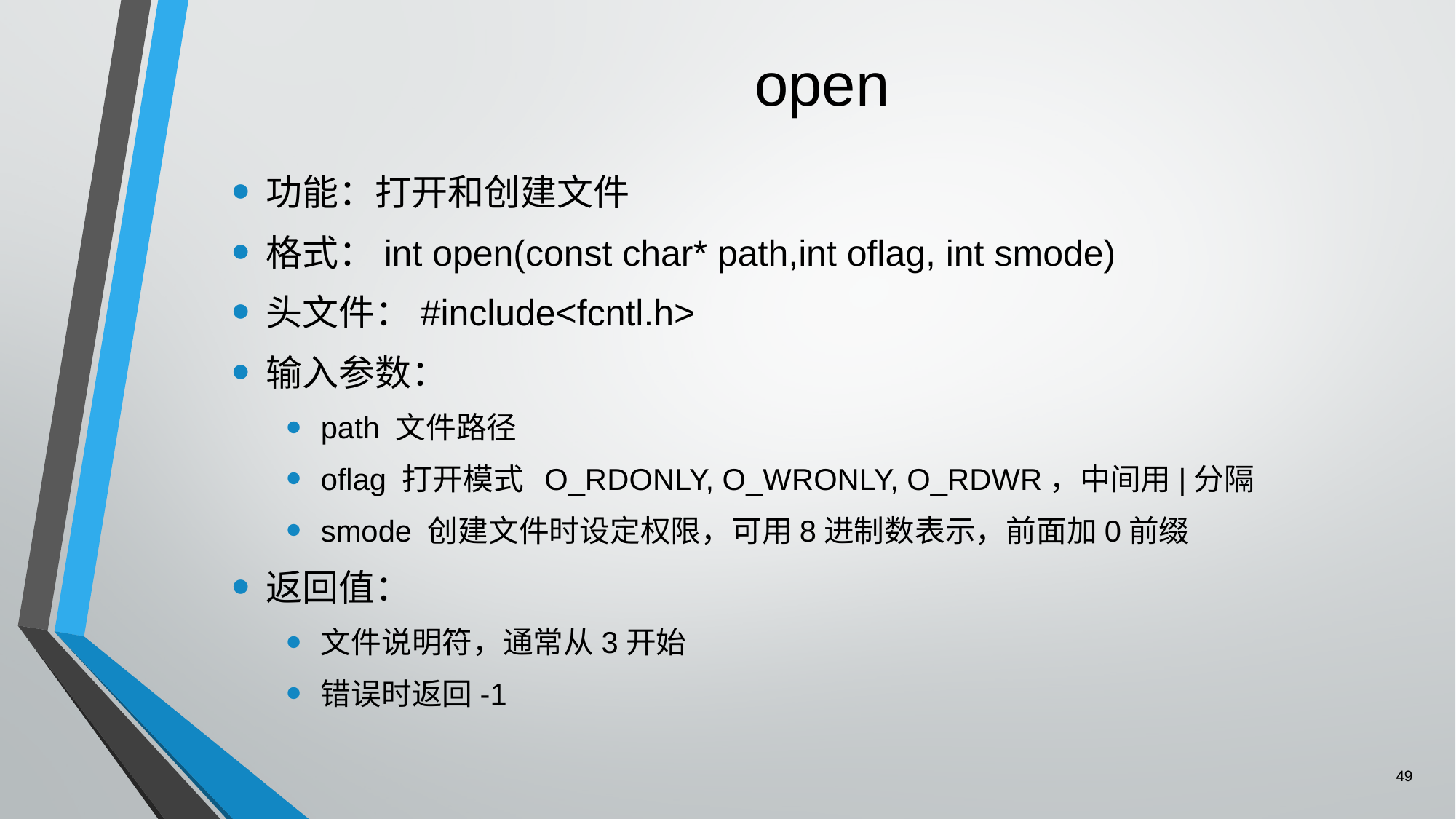

# open
功能：打开和创建文件
格式：int open(const char* path,int oflag, int smode)
头文件：#include<fcntl.h>
输入参数：
path 文件路径
oflag 打开模式  O_RDONLY, O_WRONLY, O_RDWR，中间用|分隔
smode 创建文件时设定权限，可用8进制数表示，前面加0前缀
返回值：
文件说明符，通常从3开始
错误时返回-1
49